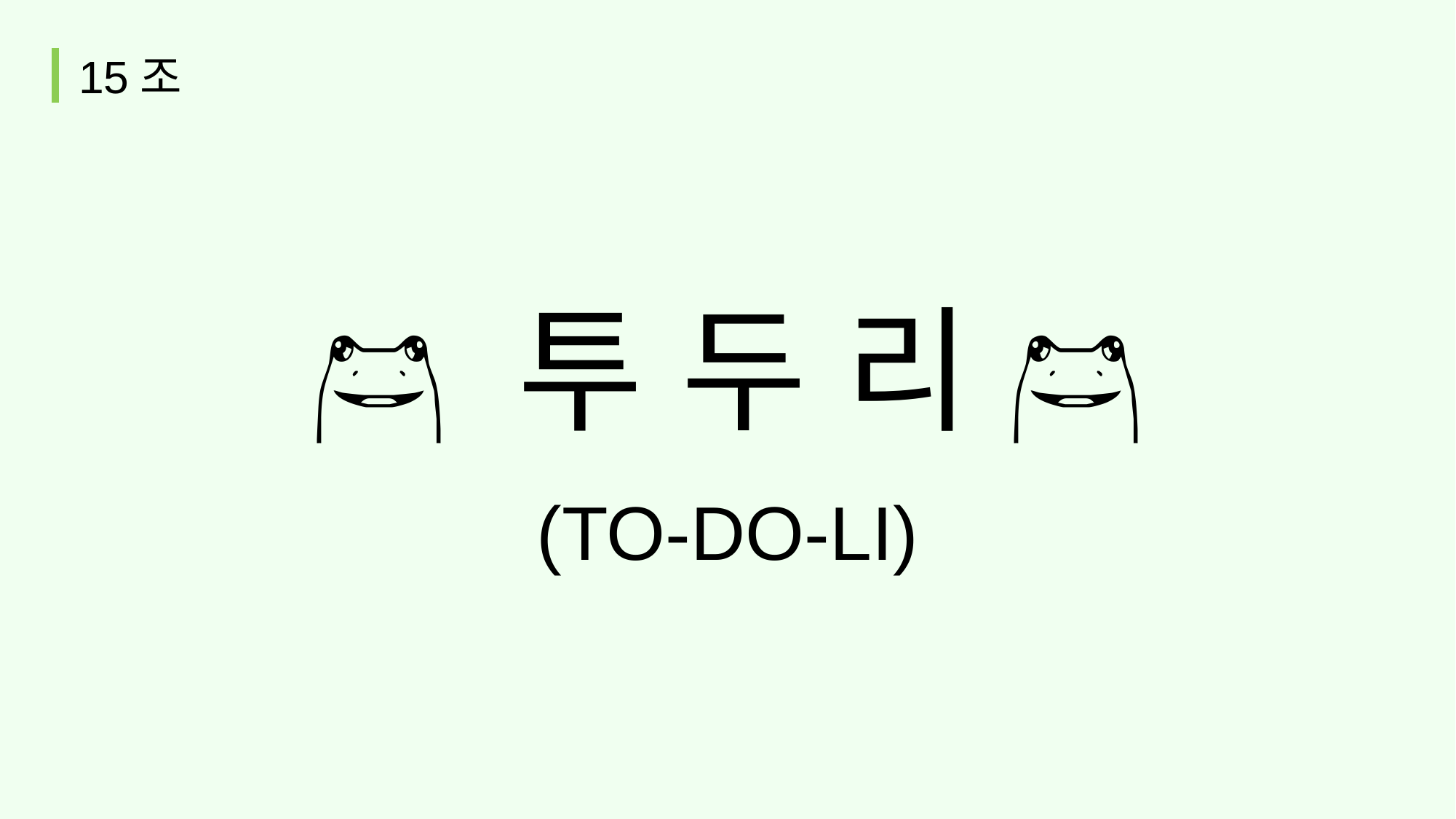

15조
🐸 투 두 리 🐸
(TO-DO-LI)